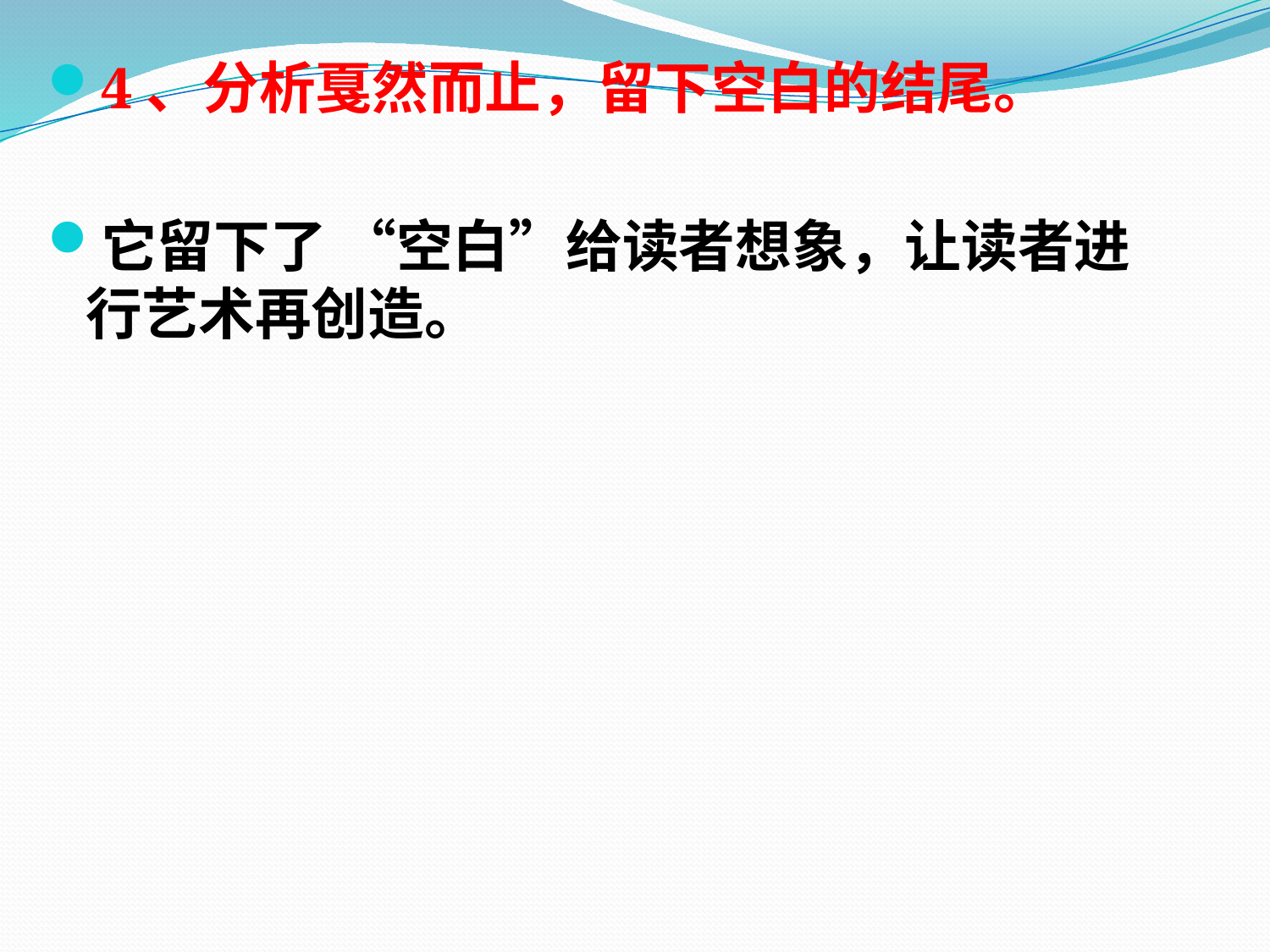

4、分析戛然而止，留下空白的结尾。

它留下了 “空白”给读者想象，让读者进行艺术再创造。